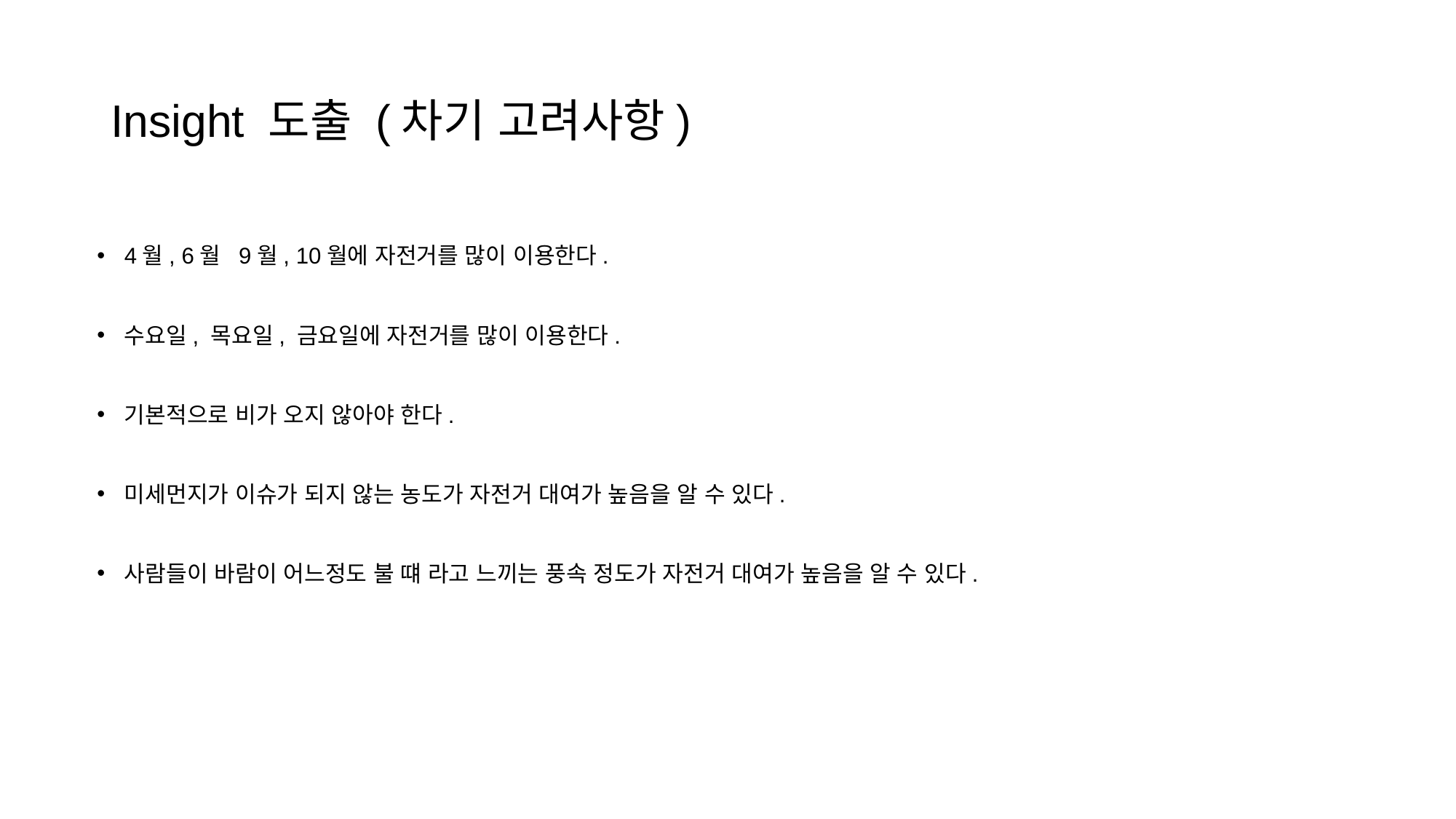

# Insight 도출 (차기 고려사항)

4월, 6월  9월, 10월에 자전거를 많이 이용한다.

수요일, 목요일, 금요일에 자전거를 많이 이용한다.

기본적으로 비가 오지 않아야 한다.

미세먼지가 이슈가 되지 않는 농도가 자전거 대여가 높음을 알 수 있다.

사람들이 바람이 어느정도 불 떄 라고 느끼는 풍속 정도가 자전거 대여가 높음을 알 수 있다.